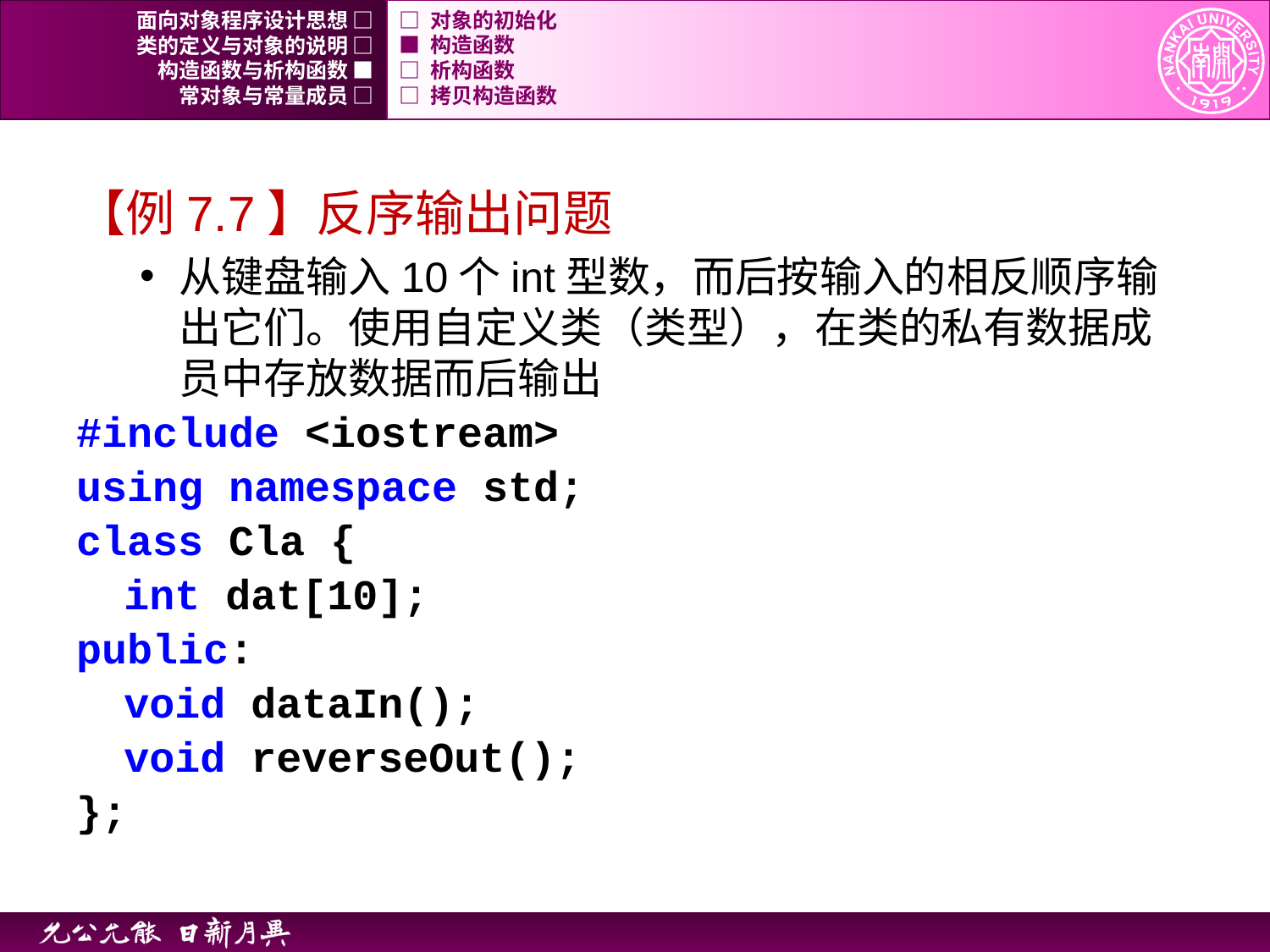

面向对象程序设计思想 □
□ 对象的初始化
类的定义与对象的说明 □
■ 构造函数
构造函数与析构函数 ■
□ 析构函数
常对象与常量成员 □

□ 拷贝构造函数
【例7.7】反序输出问题
从键盘输入10个int型数，而后按输入的相反顺序输出它们。使用自定义类（类型），在类的私有数据成员中存放数据而后输出
#include <iostream>
using namespace std;
class Cla {
	int dat[10];
public:
	void dataIn();
	void reverseOut();
};